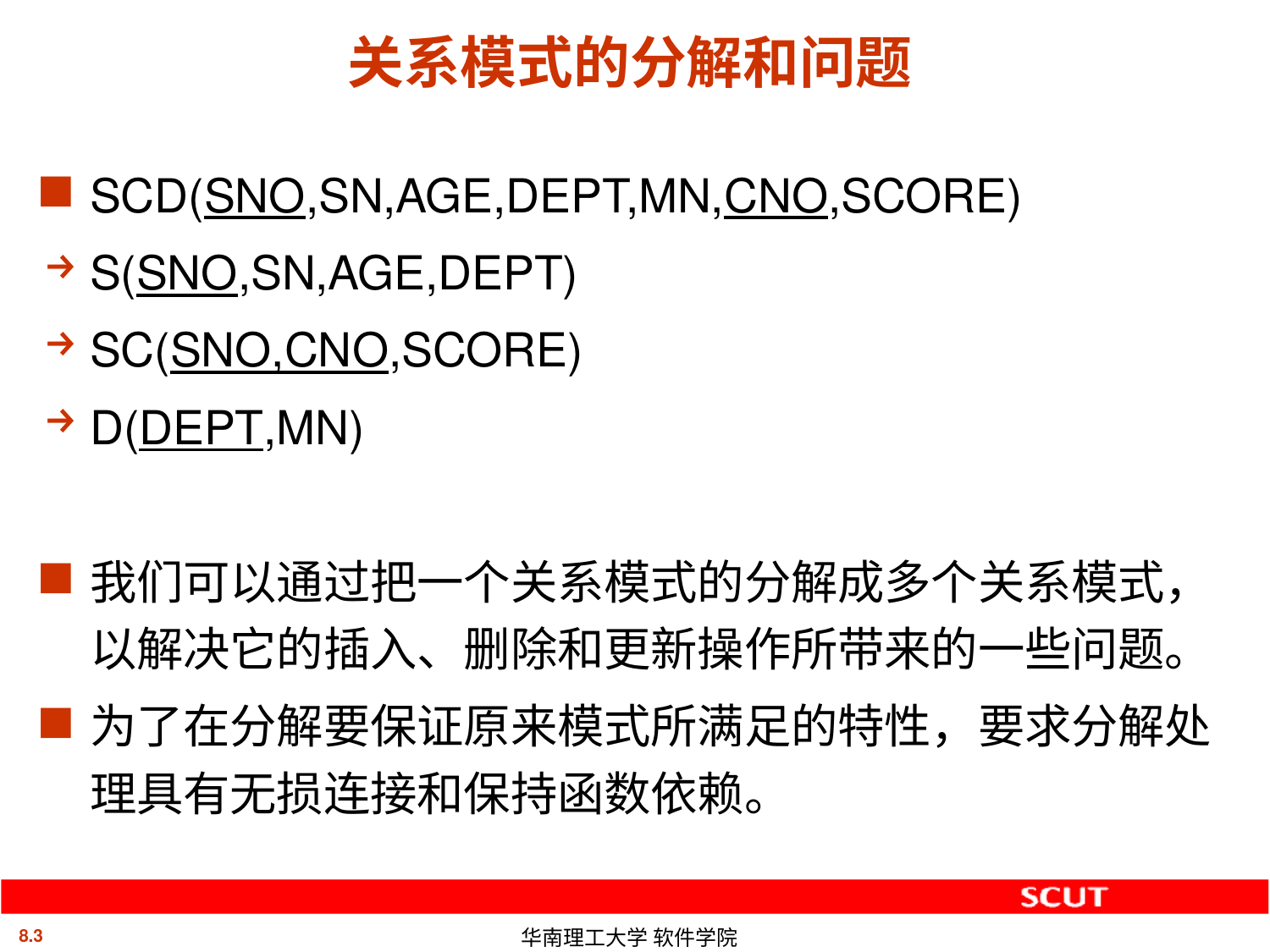

# 关系模式的分解和问题
SCD(SNO,SN,AGE,DEPT,MN,CNO,SCORE)
S(SNO,SN,AGE,DEPT)
SC(SNO,CNO,SCORE)
D(DEPT,MN)

我们可以通过把一个关系模式的分解成多个关系模式，以解决它的插入、删除和更新操作所带来的一些问题。
为了在分解要保证原来模式所满足的特性，要求分解处理具有无损连接和保持函数依赖。